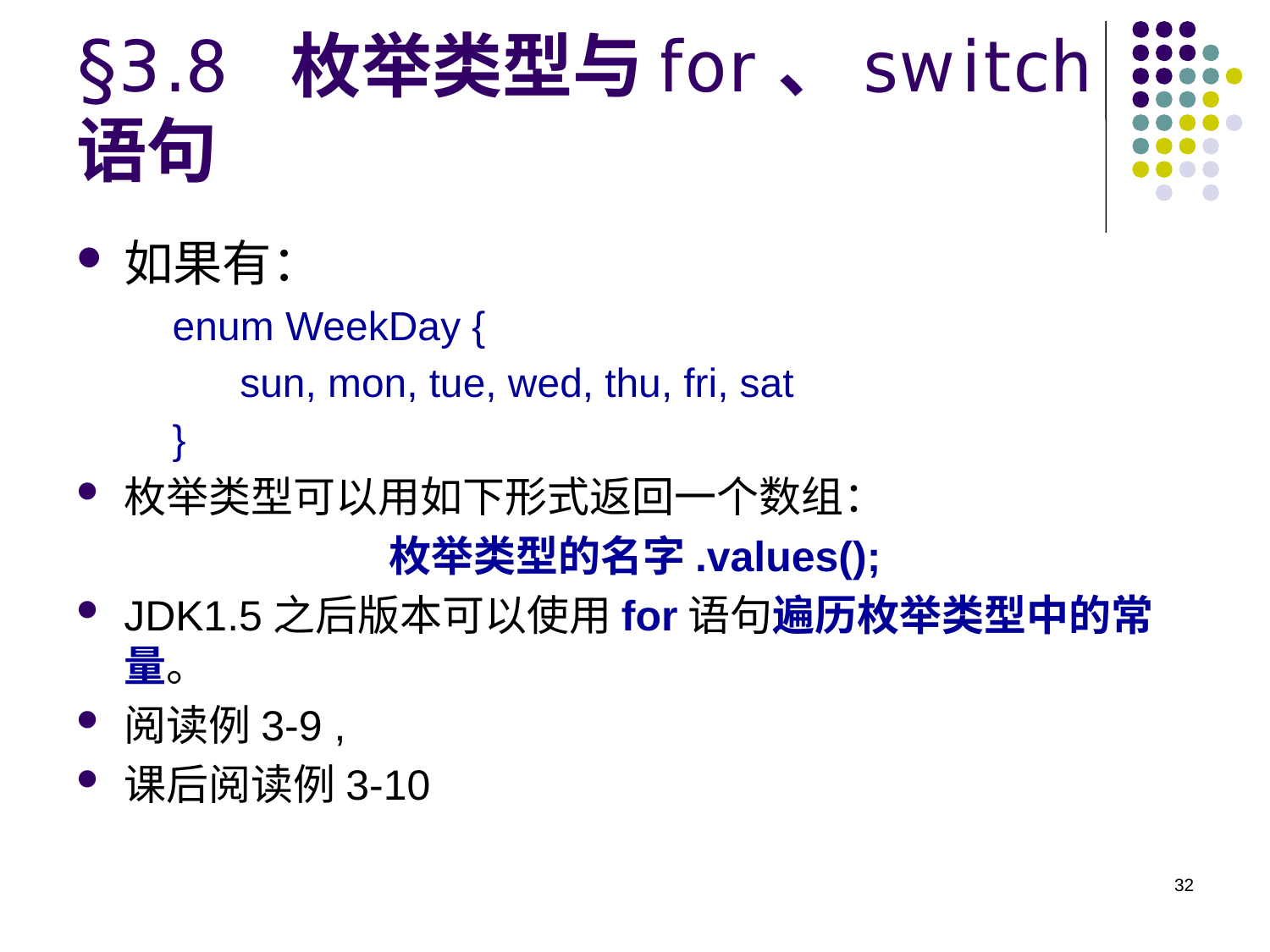

# §3.8  枚举类型与for、switch语句
如果有：
enum WeekDay {
      sun, mon, tue, wed, thu, fri, sat
}
枚举类型可以用如下形式返回一个数组：
枚举类型的名字.values();
JDK1.5之后版本可以使用for语句遍历枚举类型中的常量。
阅读例3-9 ,
课后阅读例3-10
32